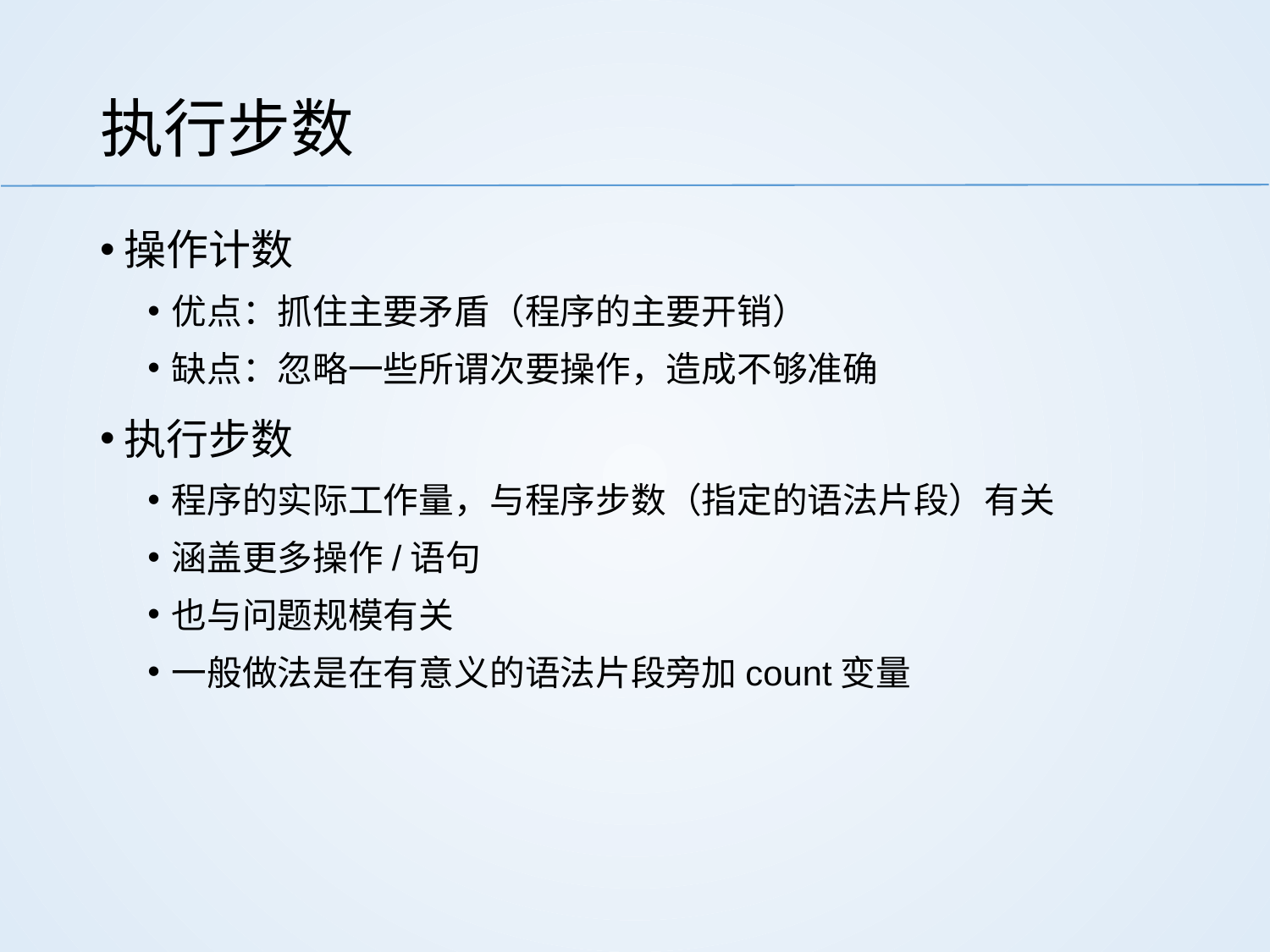

# 执行步数
操作计数
优点：抓住主要矛盾（程序的主要开销）
缺点：忽略一些所谓次要操作，造成不够准确
执行步数
程序的实际工作量，与程序步数（指定的语法片段）有关
涵盖更多操作/语句
也与问题规模有关
一般做法是在有意义的语法片段旁加count变量
43